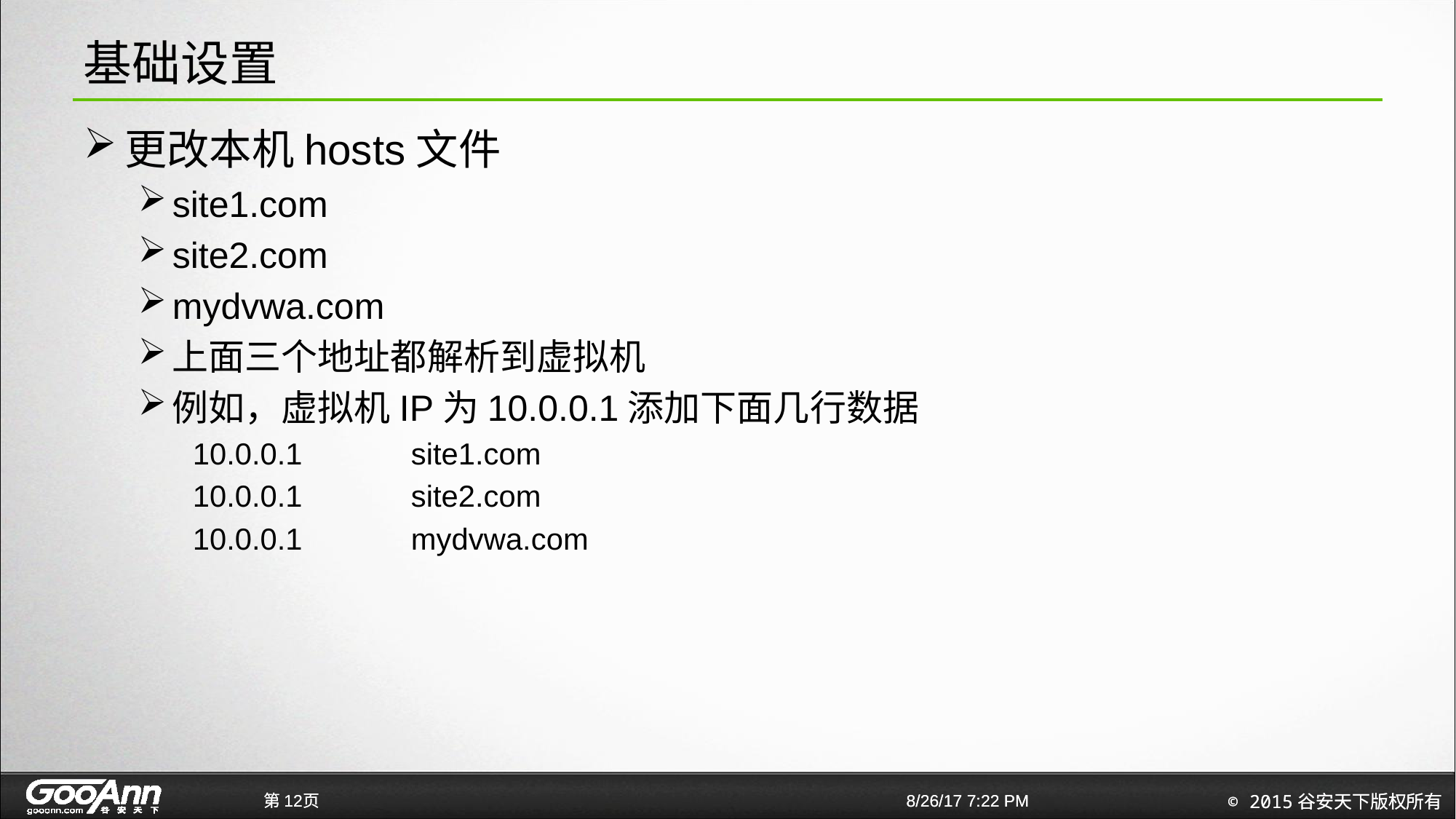

# 基础设置
更改本机hosts文件
site1.com
site2.com
mydvwa.com
上面三个地址都解析到虚拟机
例如，虚拟机IP为10.0.0.1添加下面几行数据
10.0.0.1	site1.com
10.0.0.1	site2.com
10.0.0.1	mydvwa.com